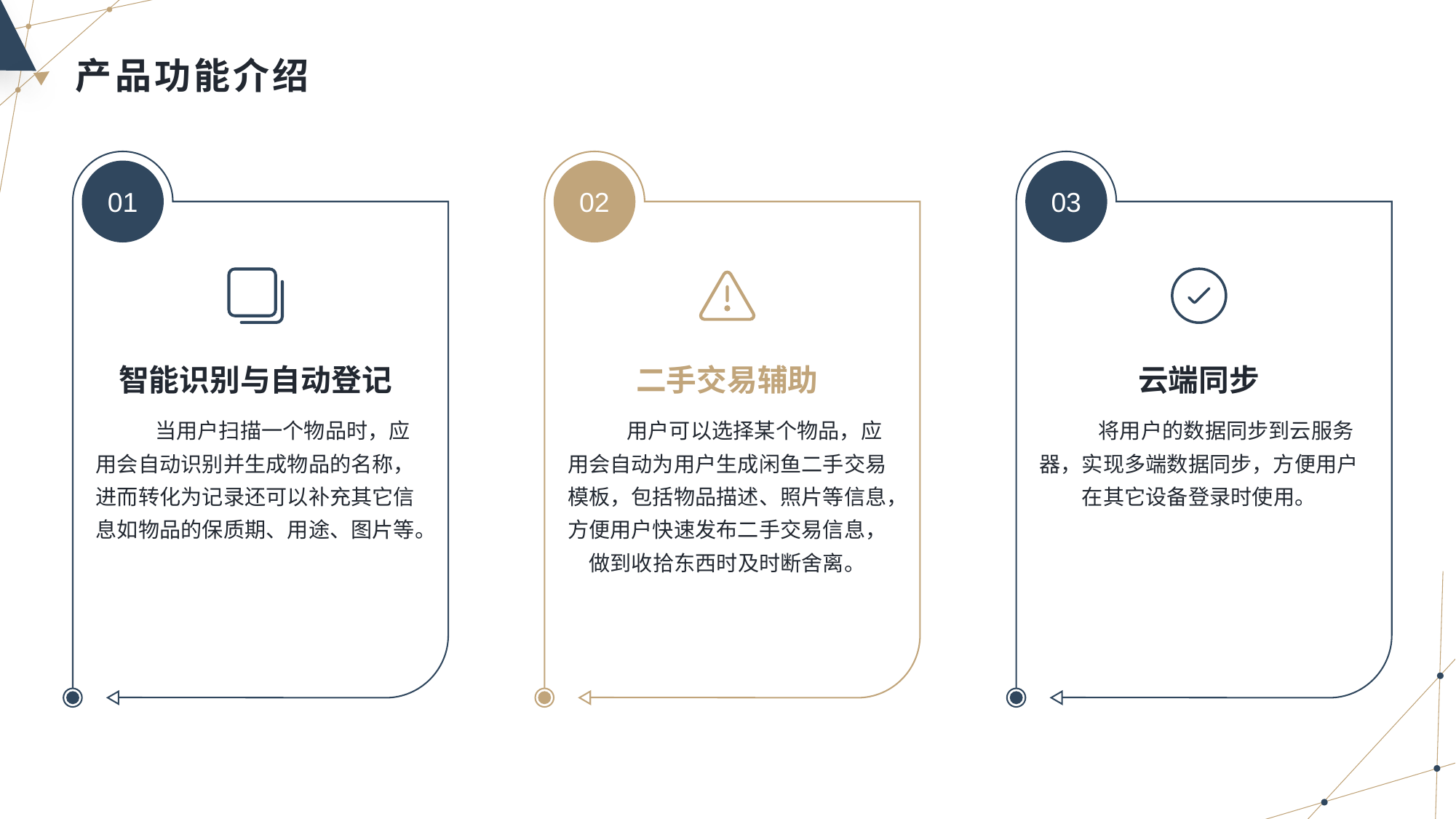

# 产品功能介绍

01

智能识别与自动登记
当用户扫描一个物品时，应用会自动识别并生成物品的名称，进而转化为记录还可以补充其它信息如物品的保质期、用途、图片等。

02

二手交易辅助
用户可以选择某个物品，应用会自动为用户生成闲鱼二手交易模板，包括物品描述、照片等信息，方便用户快速发布二手交易信息，做到收拾东西时及时断舍离。

03

云端同步
将用户的数据同步到云服务器，实现多端数据同步，方便用户在其它设备登录时使用。